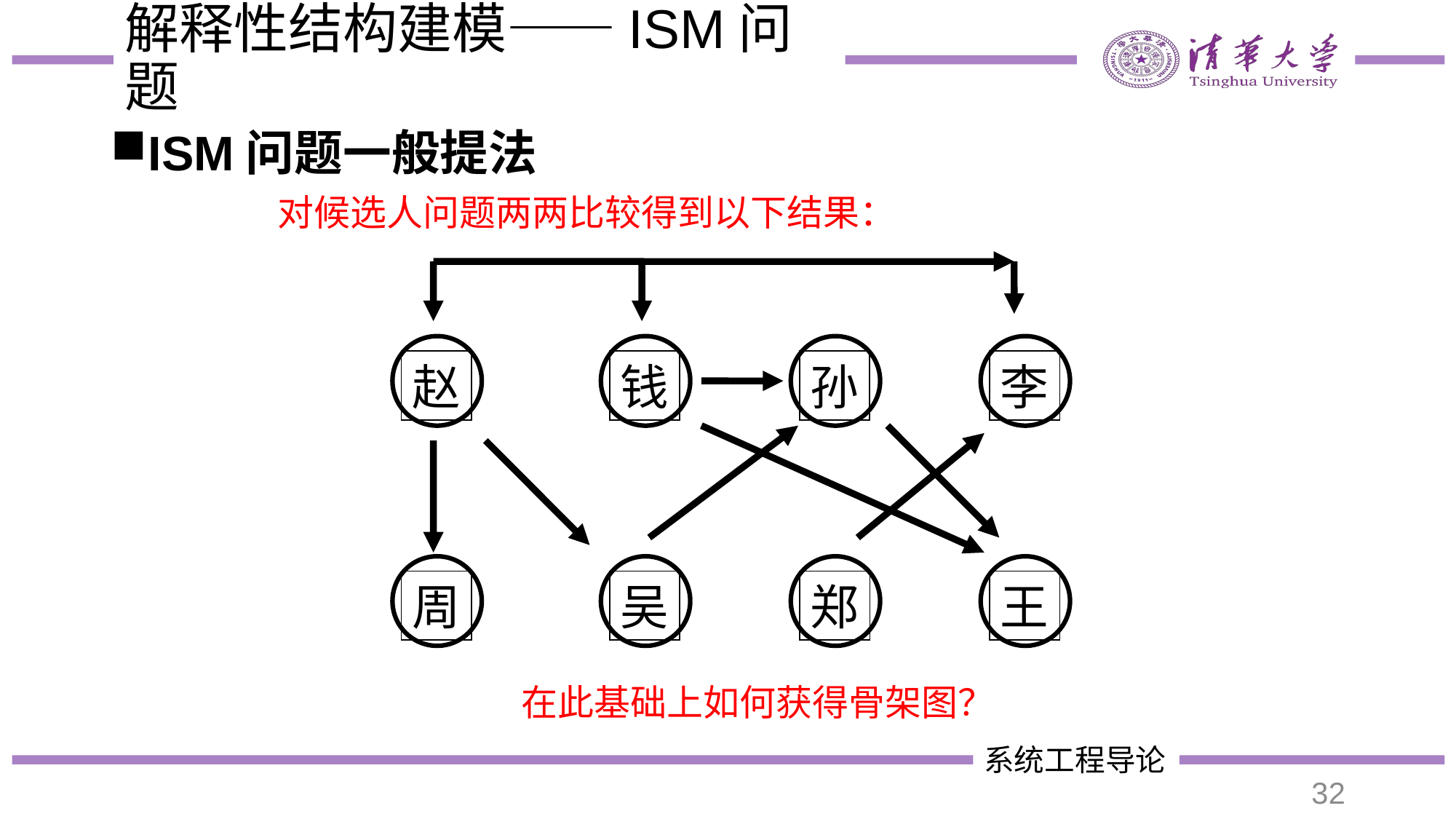

# 解释性结构建模——ISM问题
ISM问题一般提法

对候选人问题两两比较得到以下结果：

赵

钱

孙

李

周

吴

郑

王

在此基础上如何获得骨架图？
32